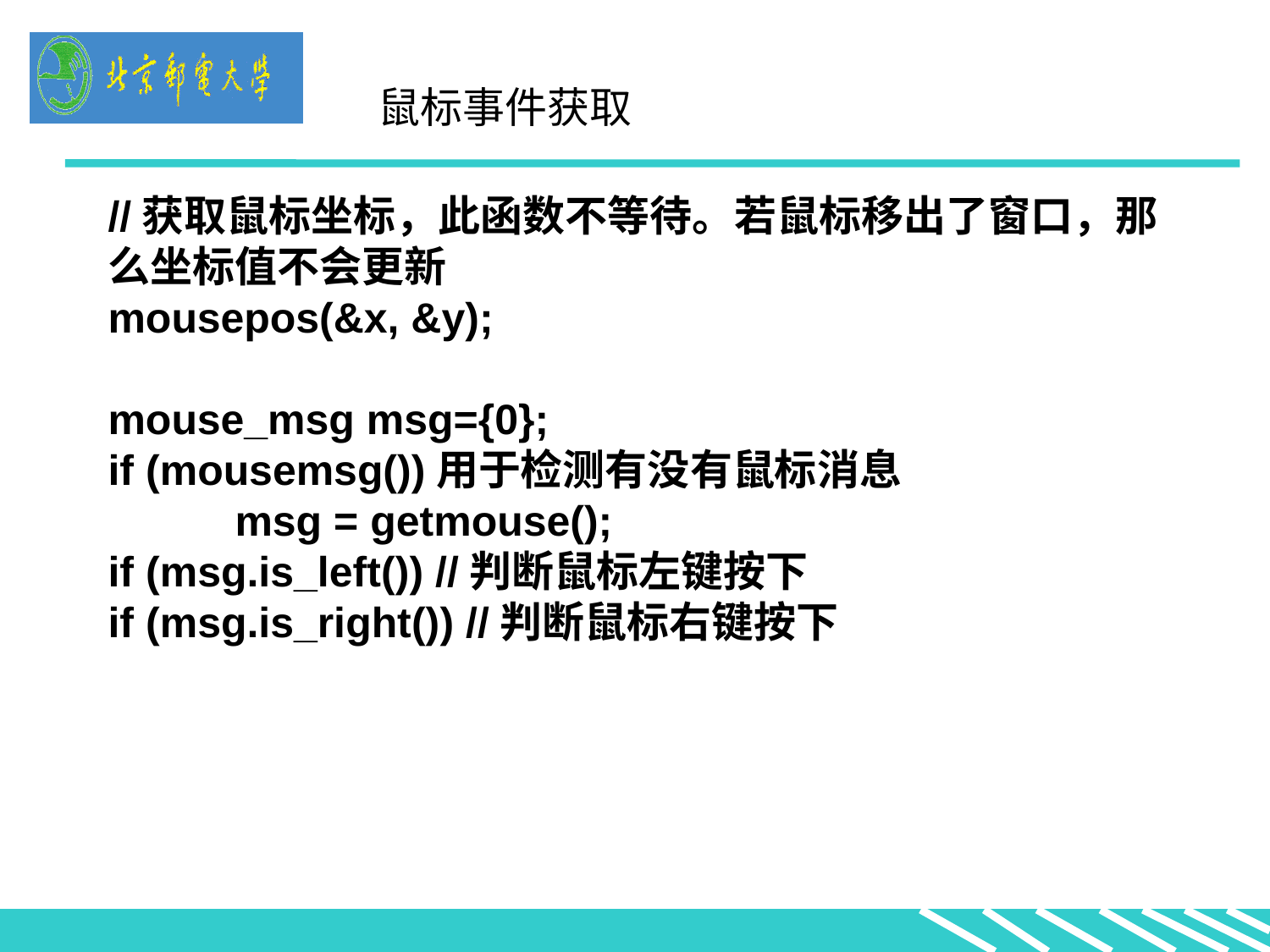

//获取鼠标坐标，此函数不等待。若鼠标移出了窗口，那么坐标值不会更新
mousepos(&x, &y);

mouse_msg msg={0};
if (mousemsg())用于检测有没有鼠标消息
	msg = getmouse();
if (msg.is_left()) //判断鼠标左键按下
if (msg.is_right()) //判断鼠标右键按下

鼠标事件获取